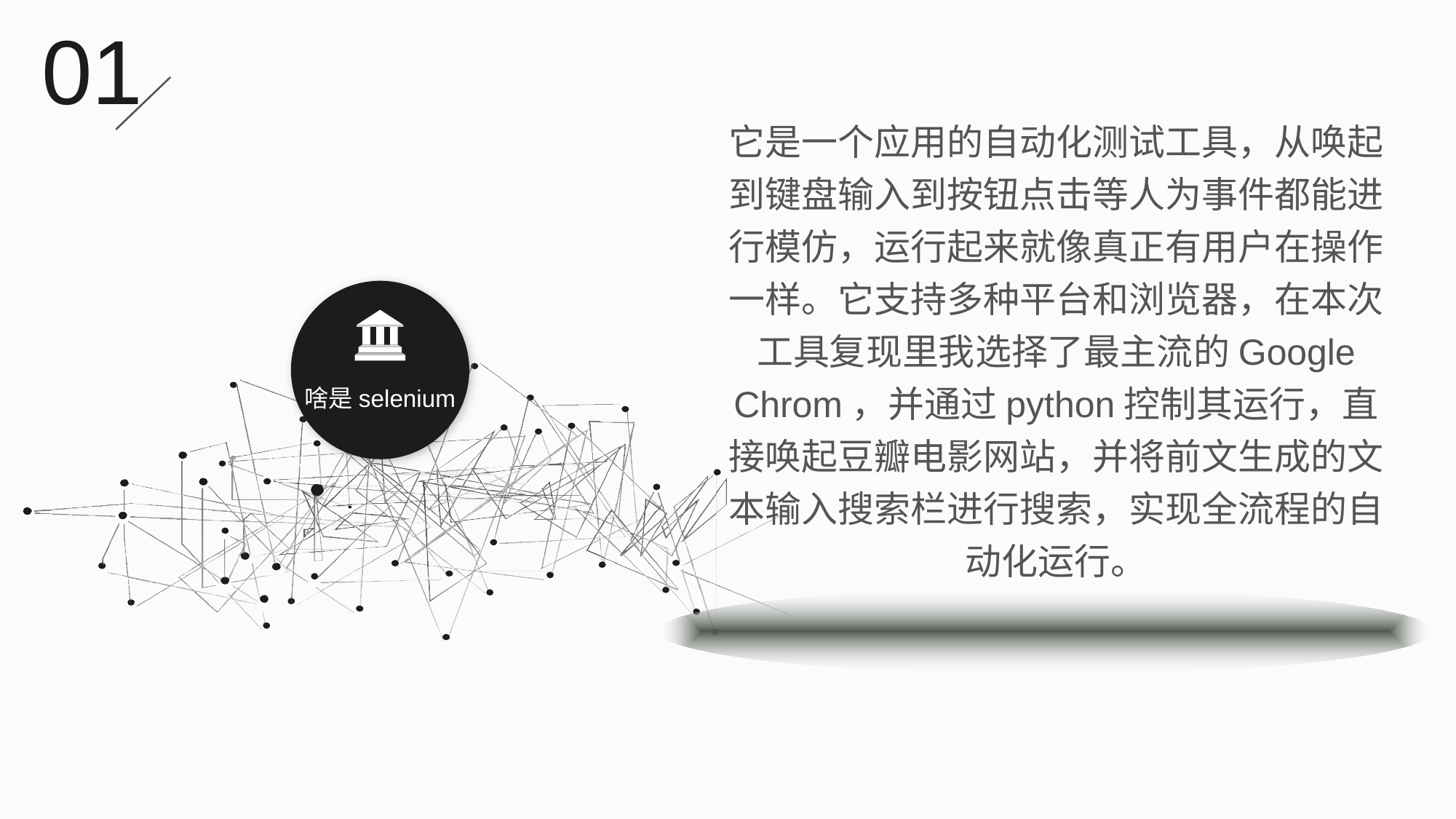

01
它是一个应用的自动化测试工具，从唤起到键盘输入到按钮点击等人为事件都能进行模仿，运行起来就像真正有用户在操作一样。它支持多种平台和浏览器，在本次工具复现里我选择了最主流的Google Chrom，并通过python控制其运行，直接唤起豆瓣电影网站，并将前文生成的文本输入搜索栏进行搜索，实现全流程的自动化运行。

啥是selenium